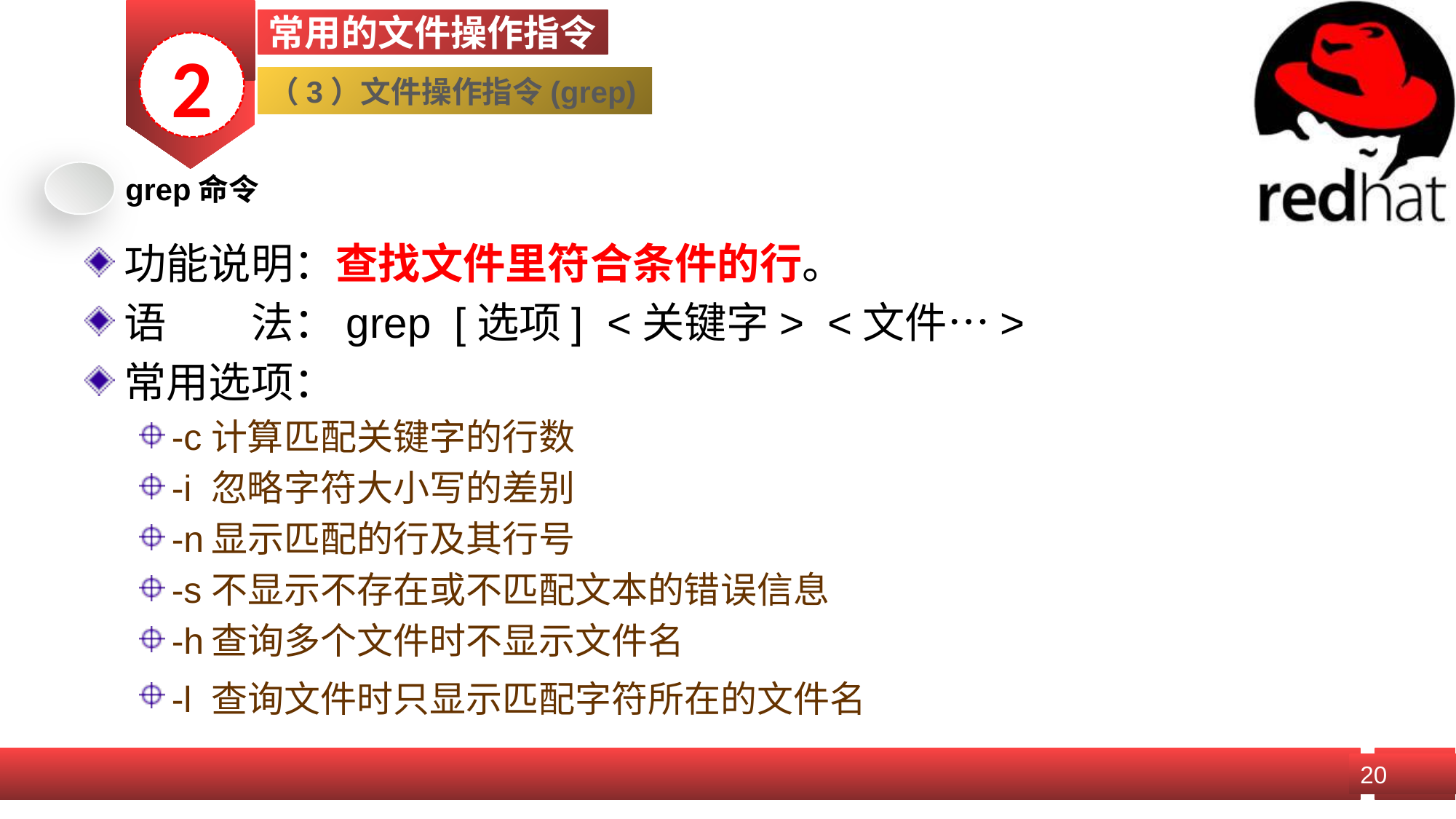

常用的文件操作指令
2
（3）文件操作指令(grep)

grep命令
功能说明：查找文件里符合条件的行。
语　　法：grep  [选项]  <关键字>  <文件…>
常用选项：
-c	计算匹配关键字的行数
-i	忽略字符大小写的差别
-n	显示匹配的行及其行号
-s	不显示不存在或不匹配文本的错误信息
-h	查询多个文件时不显示文件名
-l	查询文件时只显示匹配字符所在的文件名